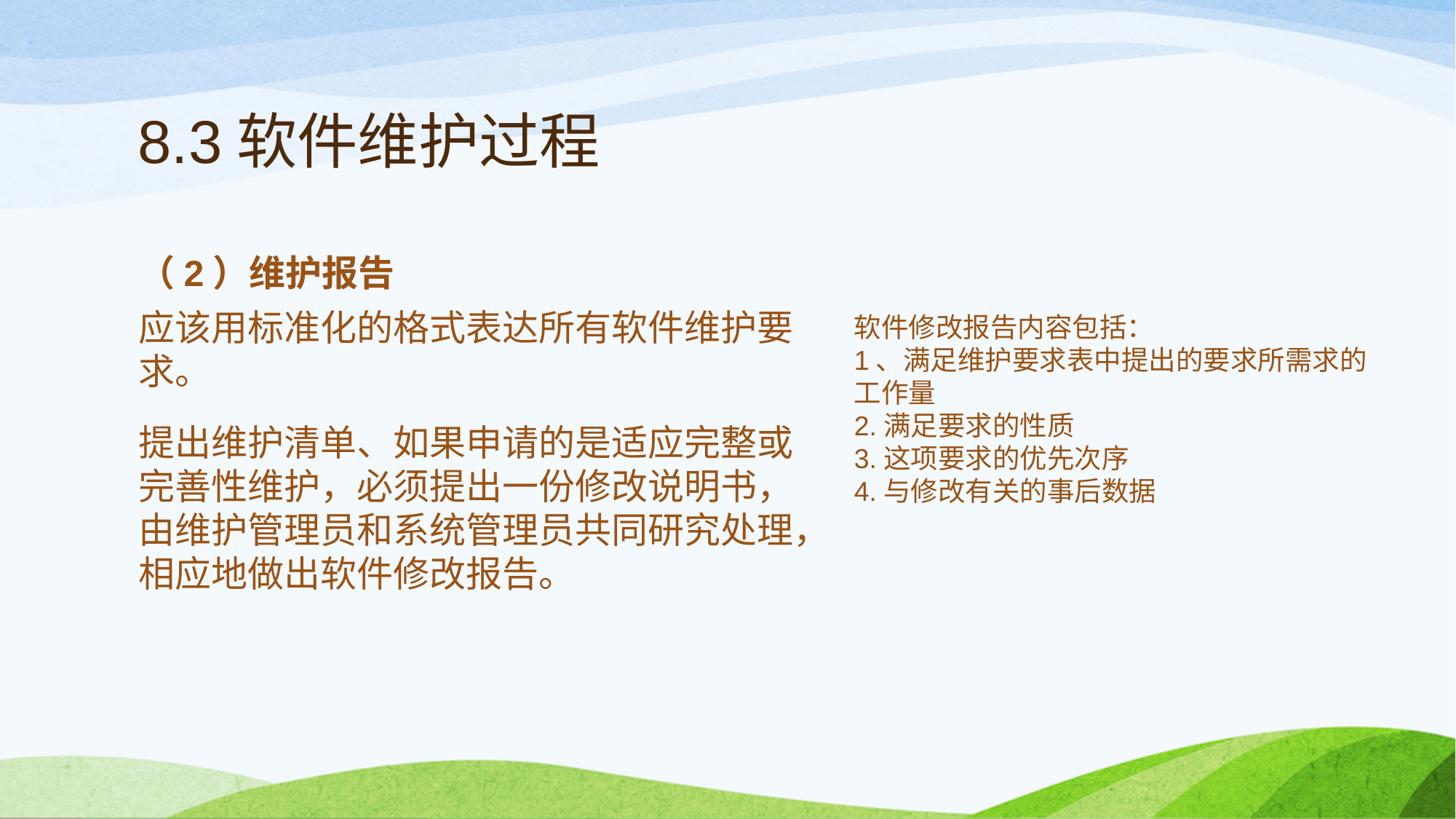

# 8.3软件维护过程
（2）维护报告
应该用标准化的格式表达所有软件维护要求。
提出维护清单、如果申请的是适应完整或完善性维护，必须提出一份修改说明书，由维护管理员和系统管理员共同研究处理，相应地做出软件修改报告。
软件修改报告内容包括：
1、满足维护要求表中提出的要求所需求的工作量
2.满足要求的性质
3.这项要求的优先次序
4.与修改有关的事后数据